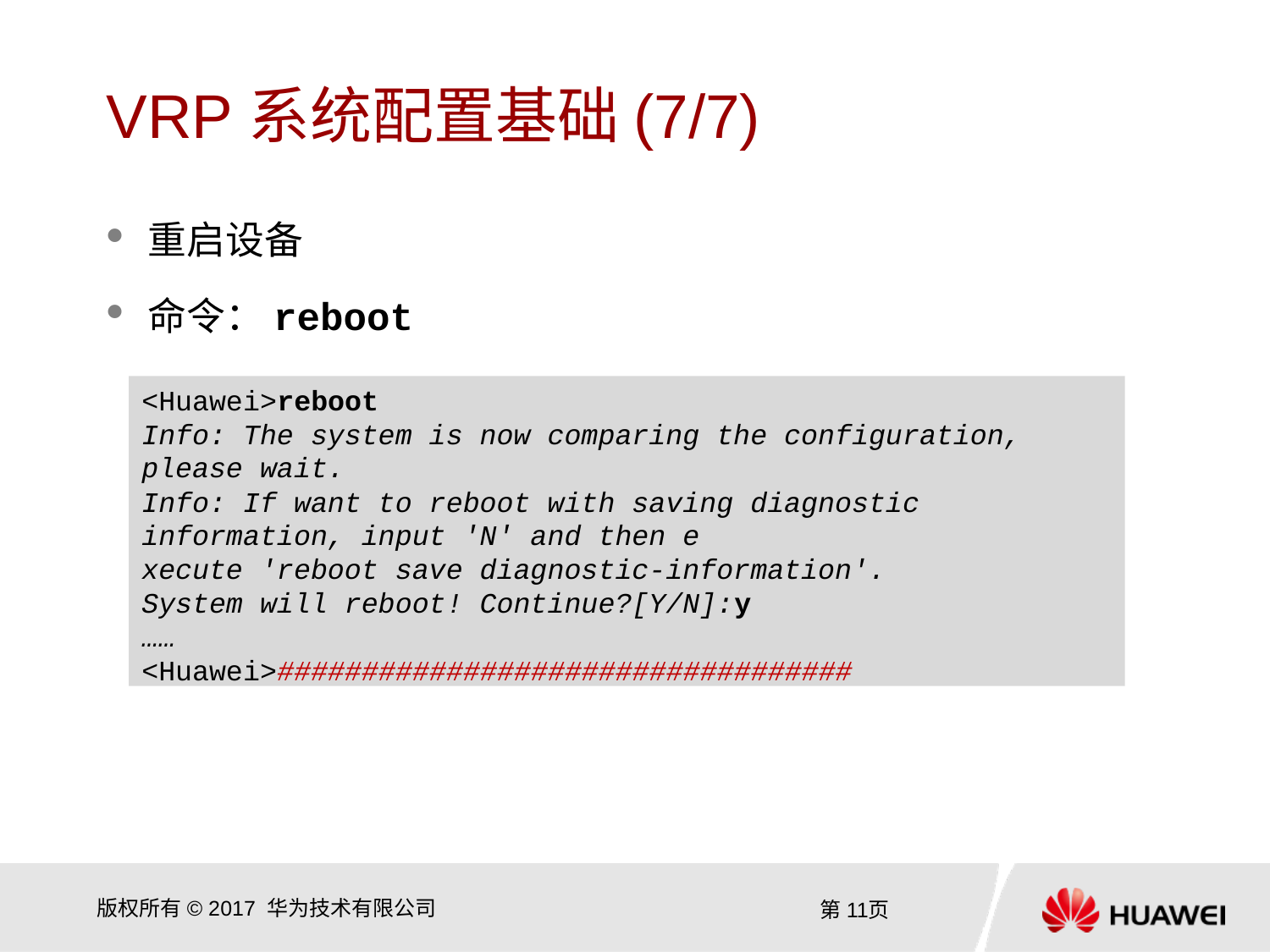

# VRP系统配置基础(7/7)
重启设备
命令：reboot

<Huawei>reboot
Info: The system is now comparing the configuration, please wait.
Info: If want to reboot with saving diagnostic information, input 'N' and then e
xecute 'reboot save diagnostic-information'.
System will reboot! Continue?[Y/N]:y
……
<Huawei>##################################